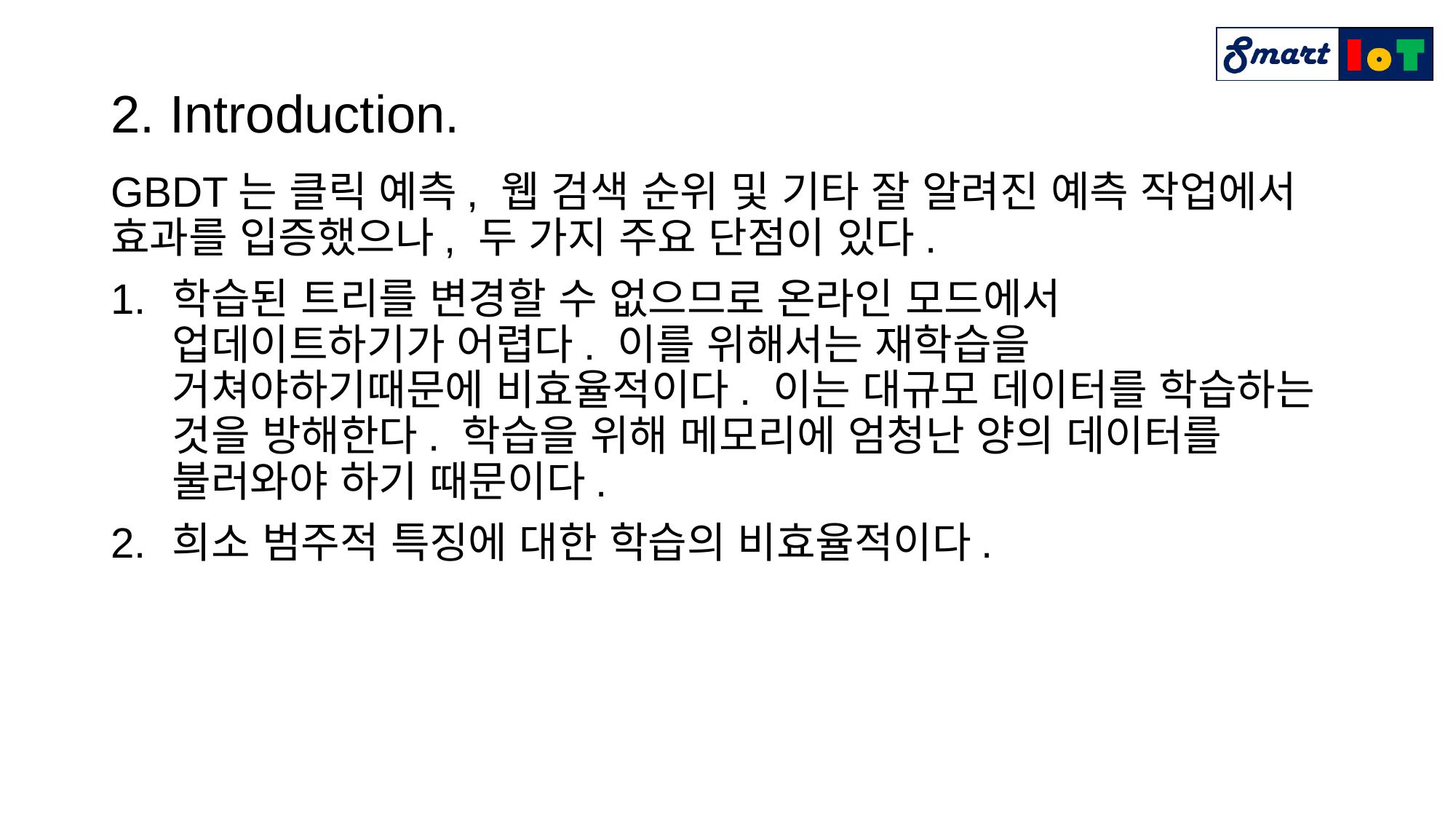

# 2. Introduction.
GBDT는 클릭 예측, 웹 검색 순위 및 기타 잘 알려진 예측 작업에서 효과를 입증했으나, 두 가지 주요 단점이 있다.
학습된 트리를 변경할 수 없으므로 온라인 모드에서 업데이트하기가 어렵다. 이를 위해서는 재학습을 거쳐야하기때문에 비효율적이다. 이는 대규모 데이터를 학습하는 것을 방해한다. 학습을 위해 메모리에 엄청난 양의 데이터를 불러와야 하기 때문이다.
희소 범주적 특징에 대한 학습의 비효율적이다.